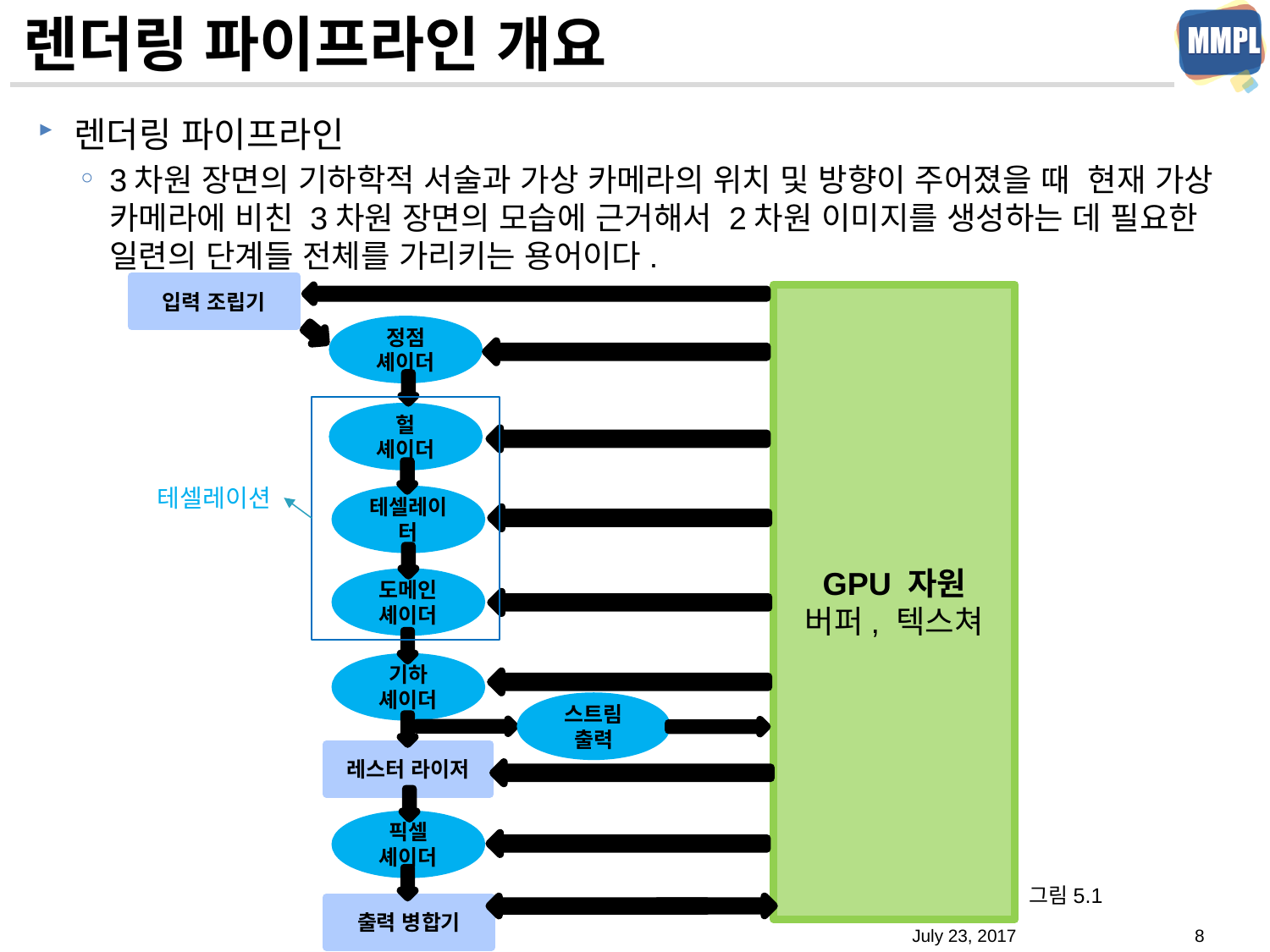

# 렌더링 파이프라인 개요
렌더링 파이프라인
3차원 장면의 기하학적 서술과 가상 카메라의 위치 및 방향이 주어졌을 때  현재 가상 카메라에 비친 3차원 장면의 모습에 근거해서 2차원 이미지를 생성하는 데 필요한 일련의 단계들 전체를 가리키는 용어이다.

입력 조립기
GPU 자원
버퍼, 텍스쳐

정점
셰이더

헐
셰이더

테셀레이션
테셀레이터

도메인 셰이더

기하
셰이더

스트림
출력

레스터 라이저

픽셀
셰이더

그림5.1

출력 병합기
July 23, 2017
8